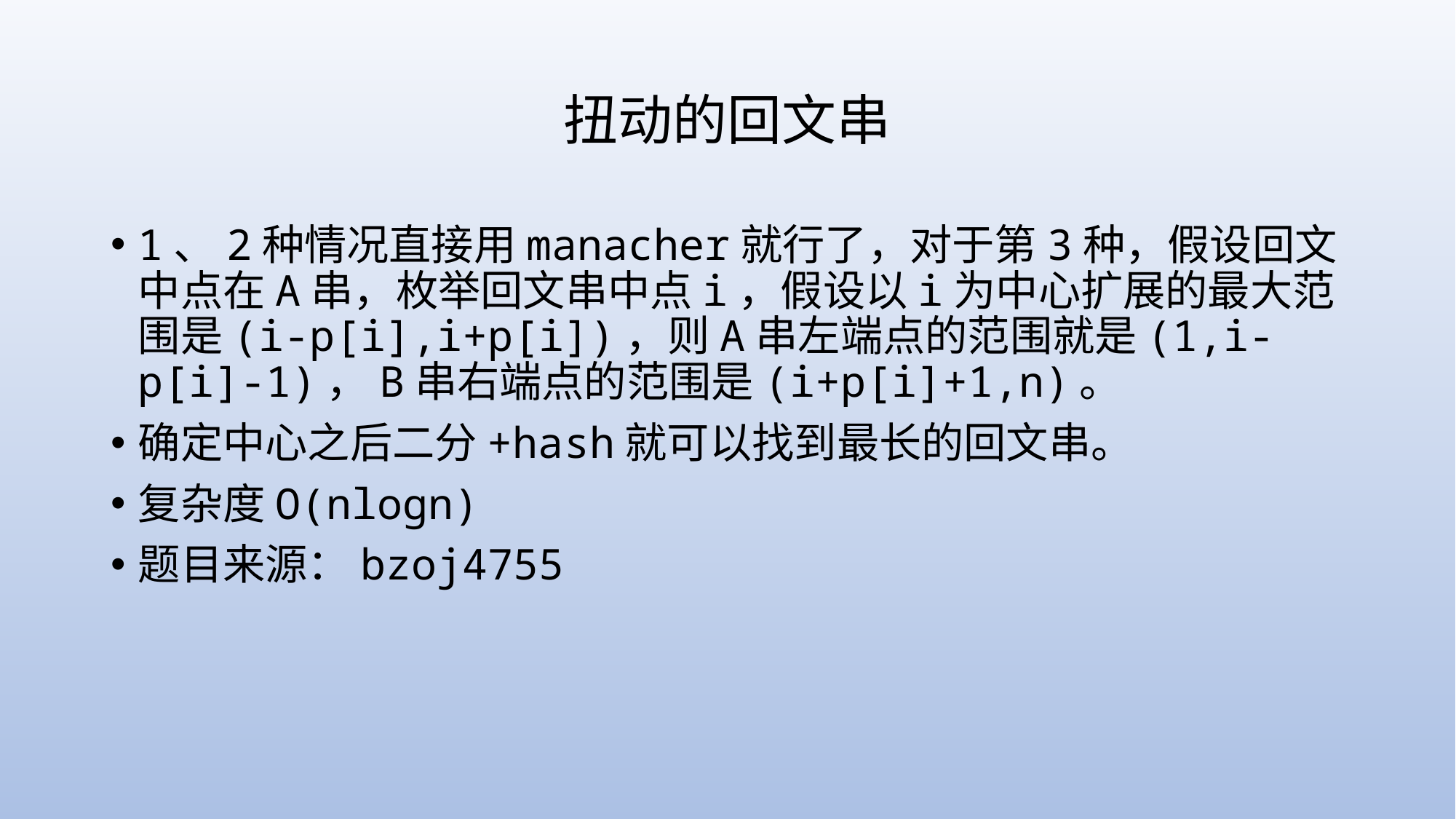

# 扭动的回文串
1、2种情况直接用manacher就行了，对于第3种，假设回文中点在A串，枚举回文串中点i，假设以i为中心扩展的最大范围是(i-p[i],i+p[i])，则A串左端点的范围就是(1,i-p[i]-1)，B串右端点的范围是(i+p[i]+1,n)。
确定中心之后二分+hash就可以找到最长的回文串。
复杂度O(nlogn)
题目来源：bzoj4755